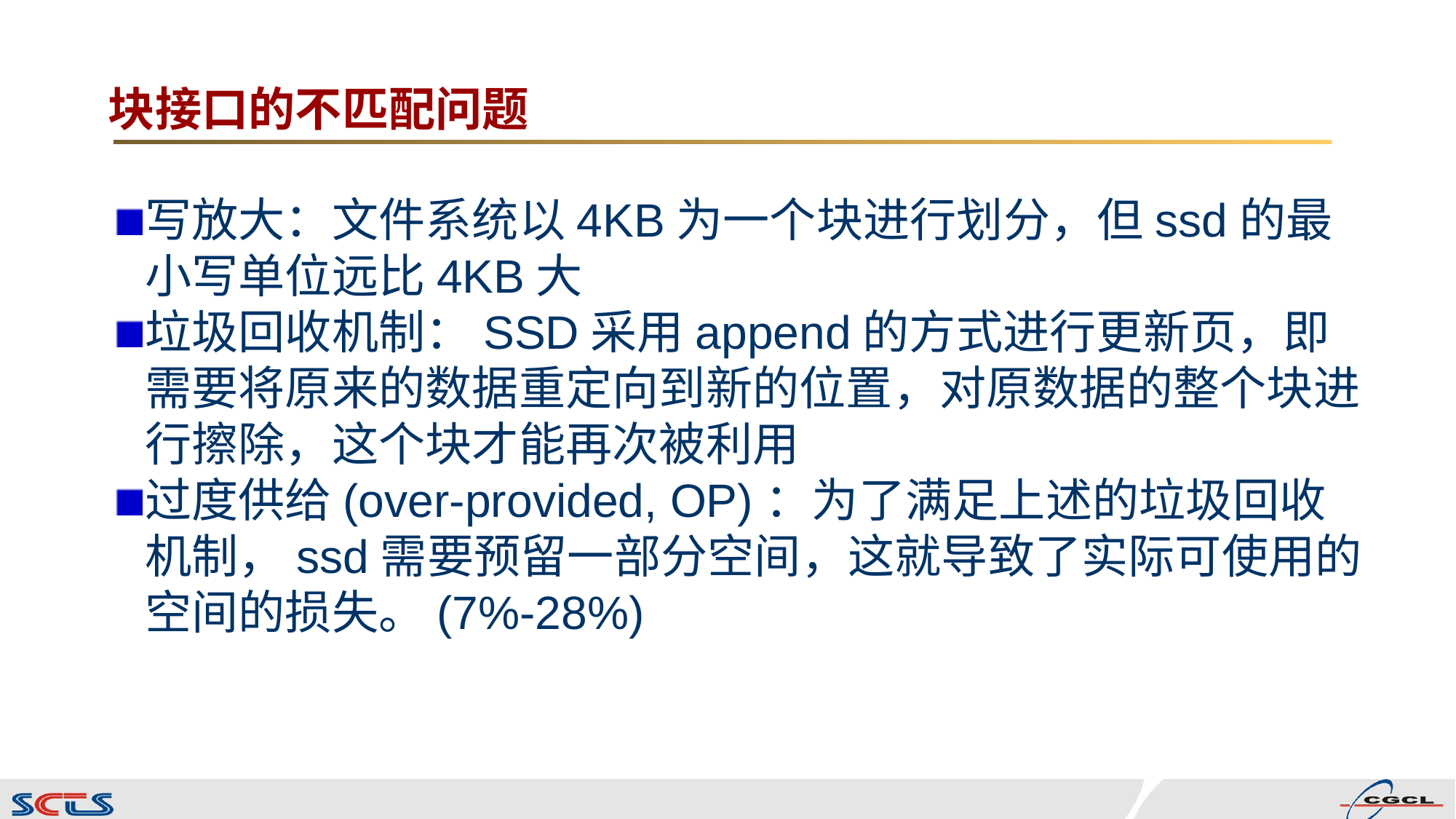

# 块接口的不匹配问题
写放大：文件系统以4KB为一个块进行划分，但ssd的最小写单位远比4KB大
垃圾回收机制：SSD采用append的方式进行更新页，即需要将原来的数据重定向到新的位置，对原数据的整个块进行擦除，这个块才能再次被利用
过度供给(over-provided, OP)：为了满足上述的垃圾回收机制，ssd需要预留一部分空间，这就导致了实际可使用的空间的损失。(7%-28%)